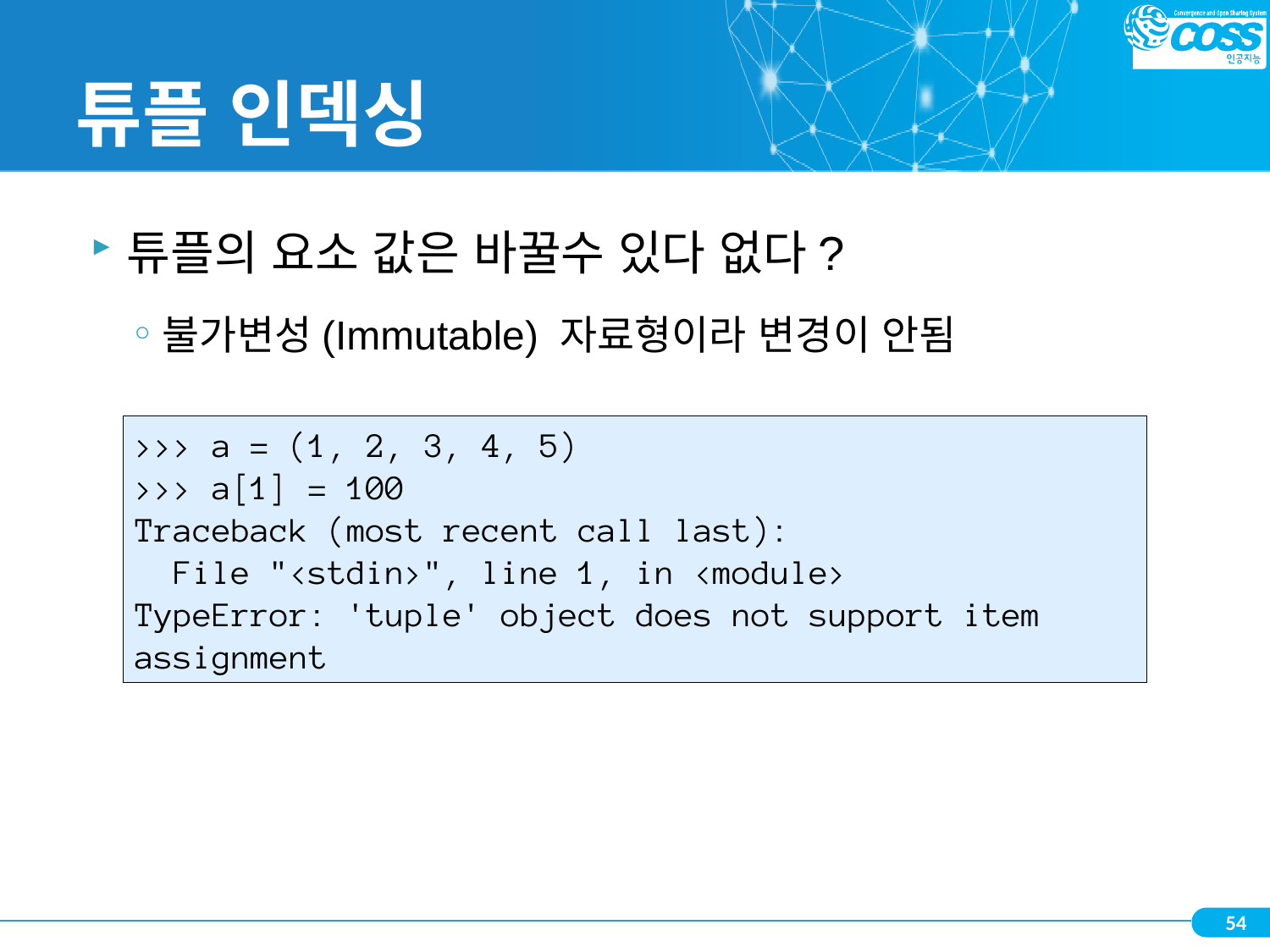

# 튜플 인덱싱
튜플의 요소 값은 바꿀수 있다 없다?
불가변성(Immutable) 자료형이라 변경이 안됨
>>> a = (1, 2, 3, 4, 5)
>>> a[1] = 100
Traceback (most recent call last):
  File "<stdin>", line 1, in <module>
TypeError: 'tuple' object does not support item assignment